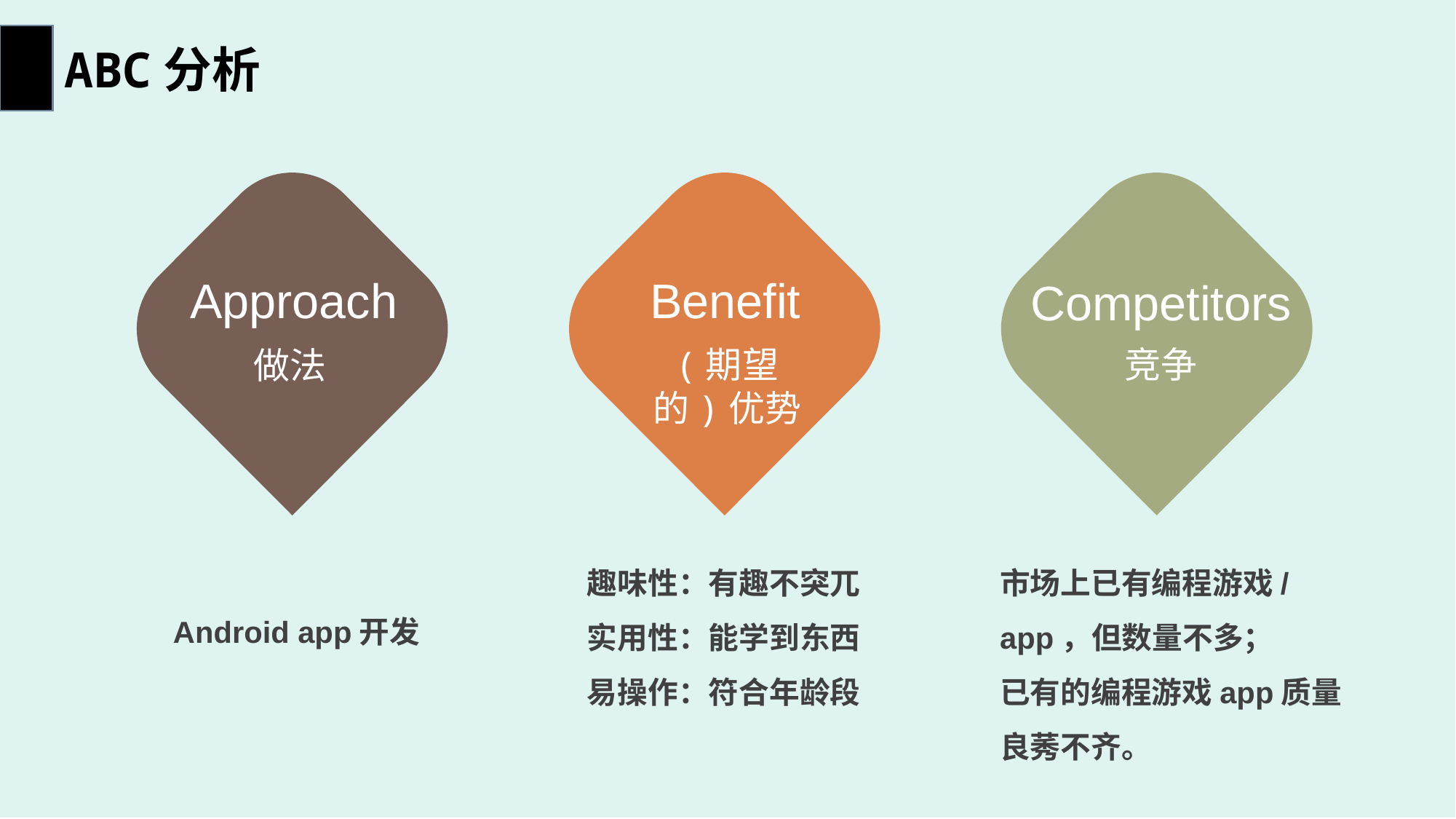

ABC分析

Benefit
(期望的)优势
Approach
做法
Competitors
竞争
趣味性：有趣不突兀
实用性：能学到东西
易操作：符合年龄段
市场上已有编程游戏/app，但数量不多；
已有的编程游戏app质量良莠不齐。
Android app开发